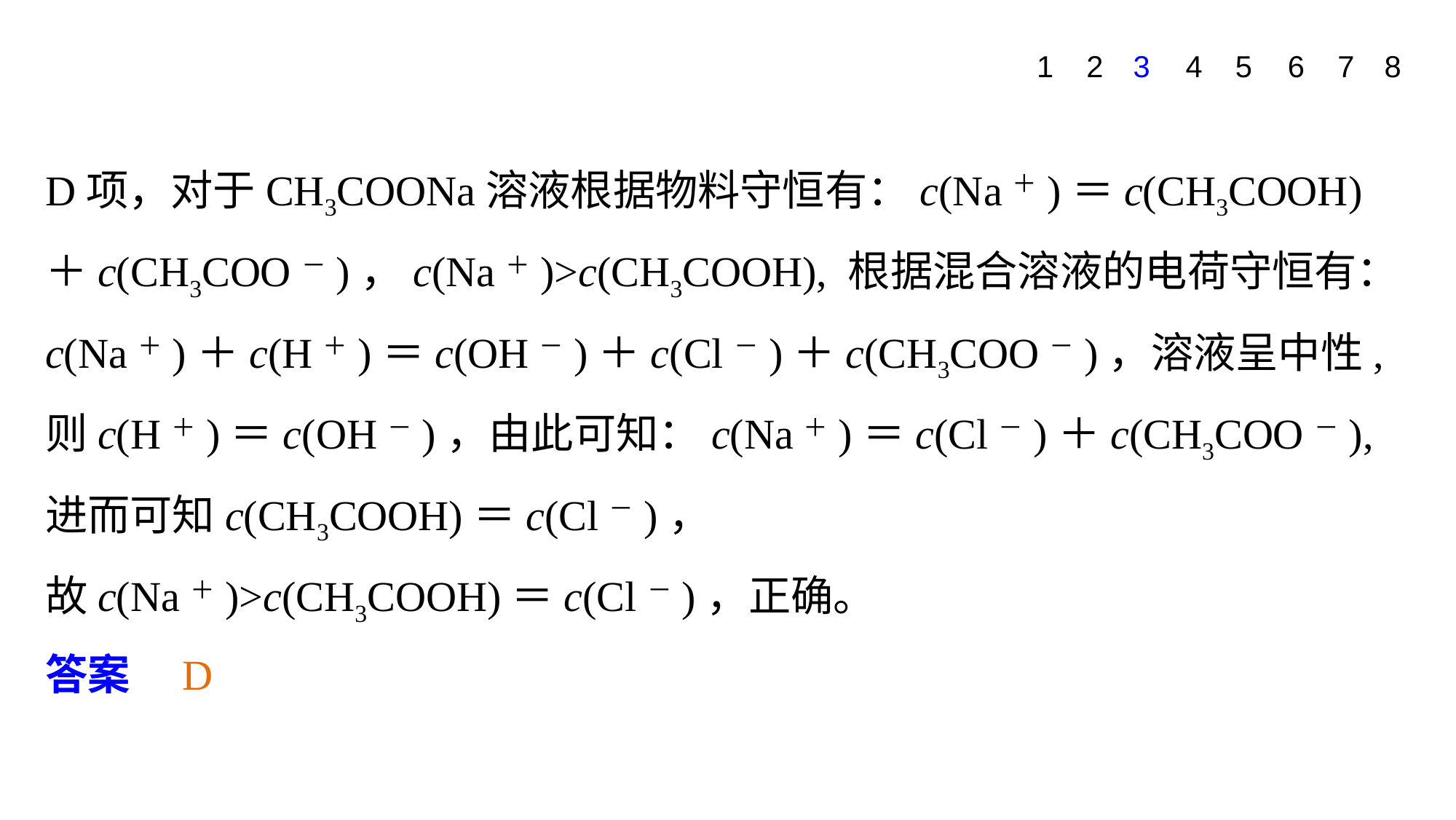

6
7
8
1
2
3
4
5
D项，对于CH3COONa溶液根据物料守恒有：c(Na＋)＝c(CH3COOH)＋c(CH3COO－)，c(Na＋)>c(CH3COOH), 根据混合溶液的电荷守恒有：c(Na＋)＋c(H＋)＝c(OH－)＋c(Cl－)＋c(CH3COO－)，溶液呈中性,则c(H＋)＝c(OH－)，由此可知：c(Na＋)＝c(Cl－)＋c(CH3COO－),进而可知c(CH3COOH)＝c(Cl－)，
故c(Na＋)>c(CH3COOH)＝c(Cl－)，正确。
答案　D